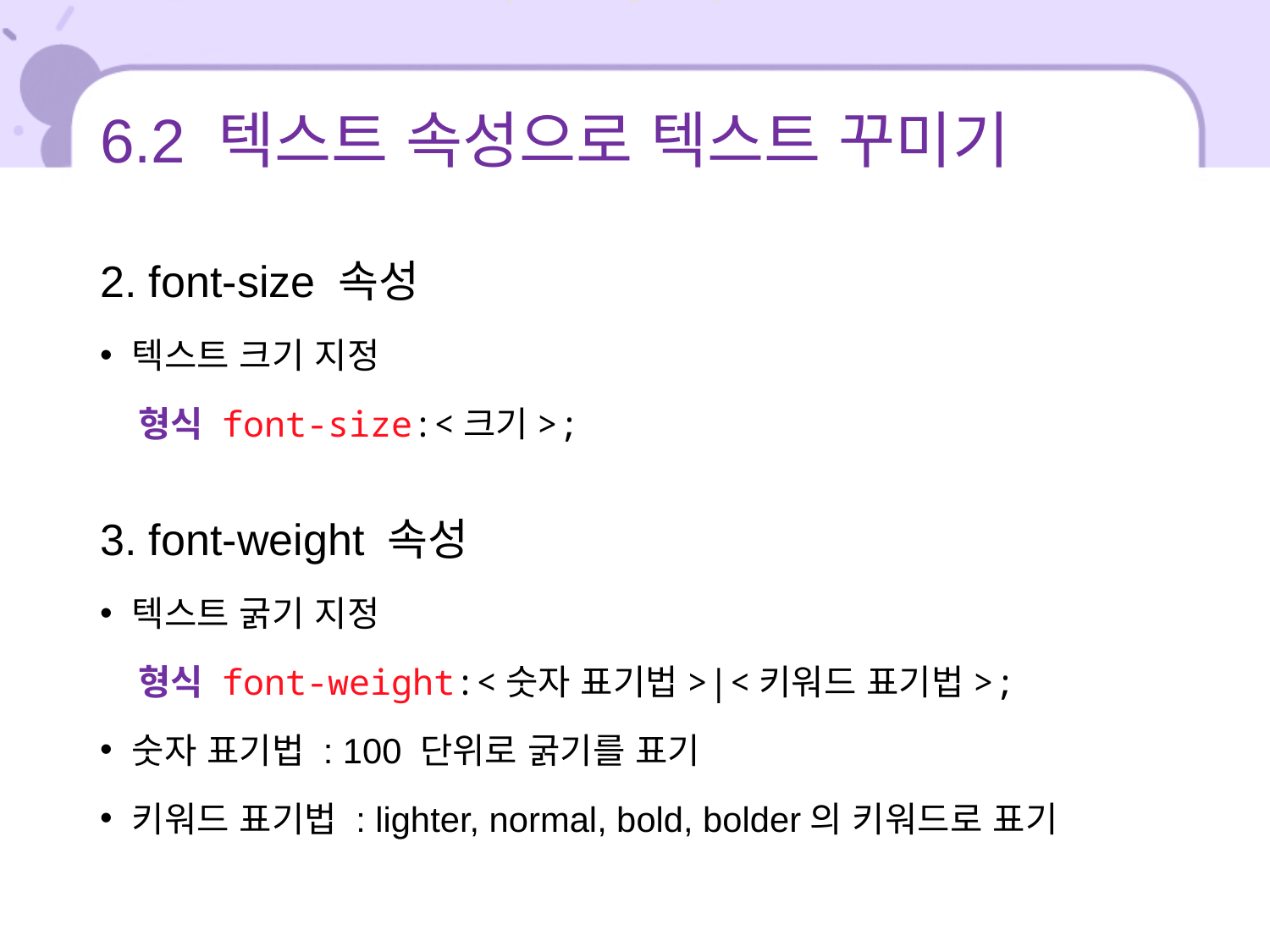

# 6.2 텍스트 속성으로 텍스트 꾸미기
2. font-size 속성
텍스트 크기 지정
   형식 font-size:<크기>;

3. font-weight 속성
텍스트 굵기 지정
   형식 font-weight:<숫자 표기법>|<키워드 표기법>;
숫자 표기법 : 100 단위로 굵기를 표기
키워드 표기법 : lighter, normal, bold, bolder의 키워드로 표기